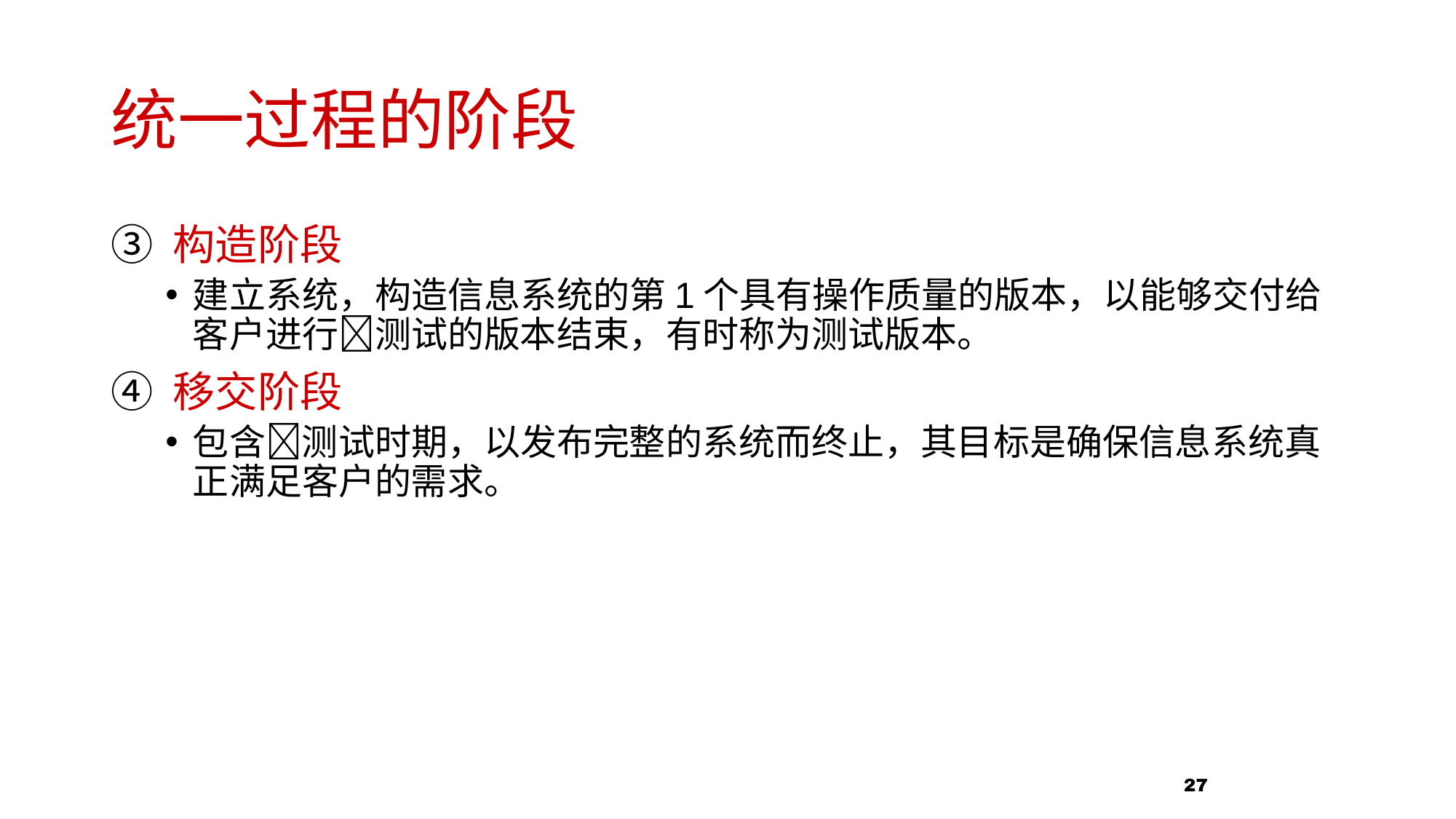

③ 构造阶段
建立系统，构造信息系统的第1个具有操作质量的版本，以能够交付给客户进行β测试的版本结束，有时称为测试版本。
④ 移交阶段
包含β测试时期，以发布完整的系统而终止，其目标是确保信息系统真正满足客户的需求。
统一过程的阶段
27